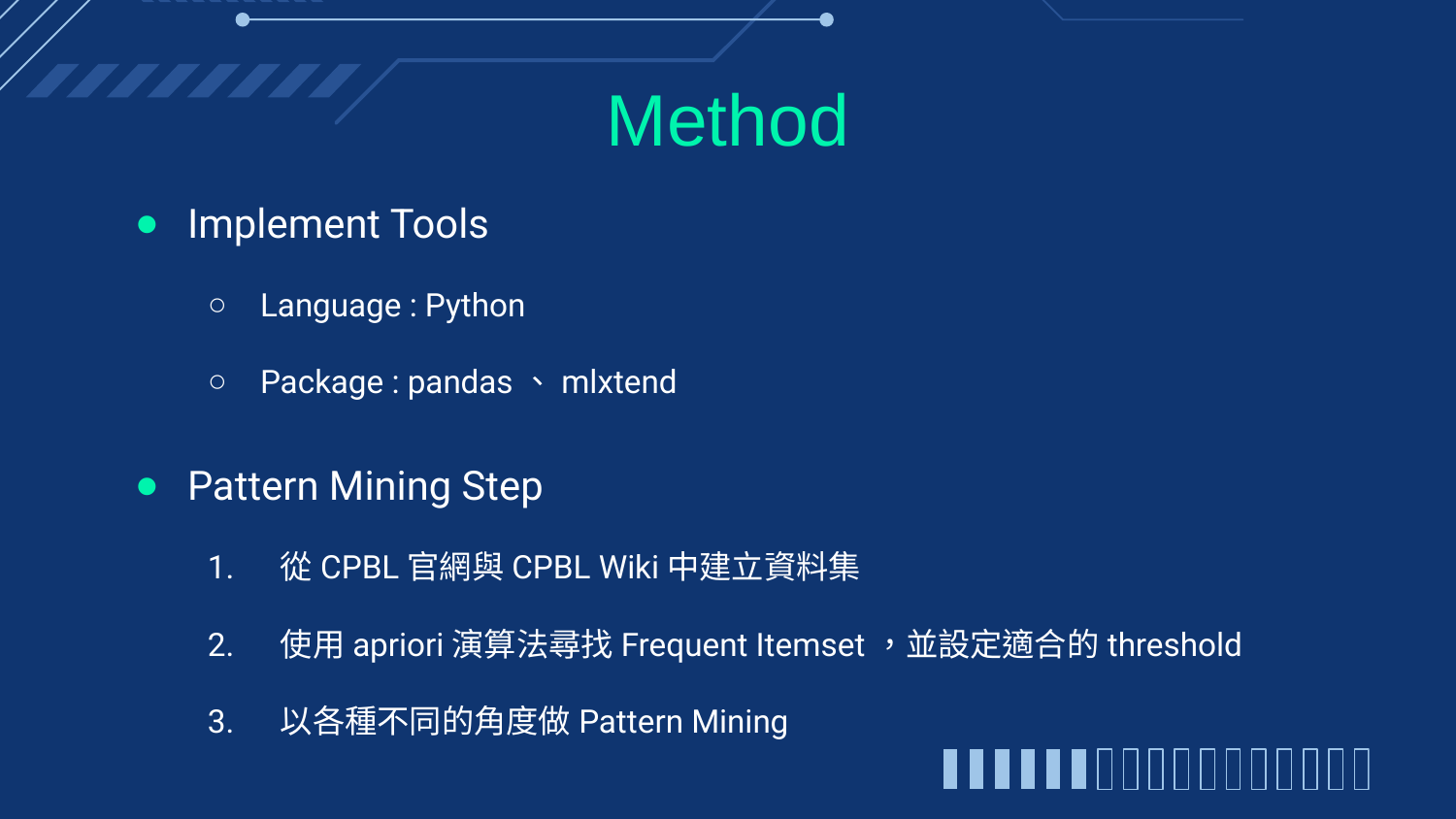

# Method
Implement Tools
Language : Python
Package : pandas、mlxtend

Pattern Mining Step
從CPBL官網與CPBL Wiki中建立資料集
使用apriori演算法尋找Frequent Itemset，並設定適合的threshold
以各種不同的角度做Pattern Mining